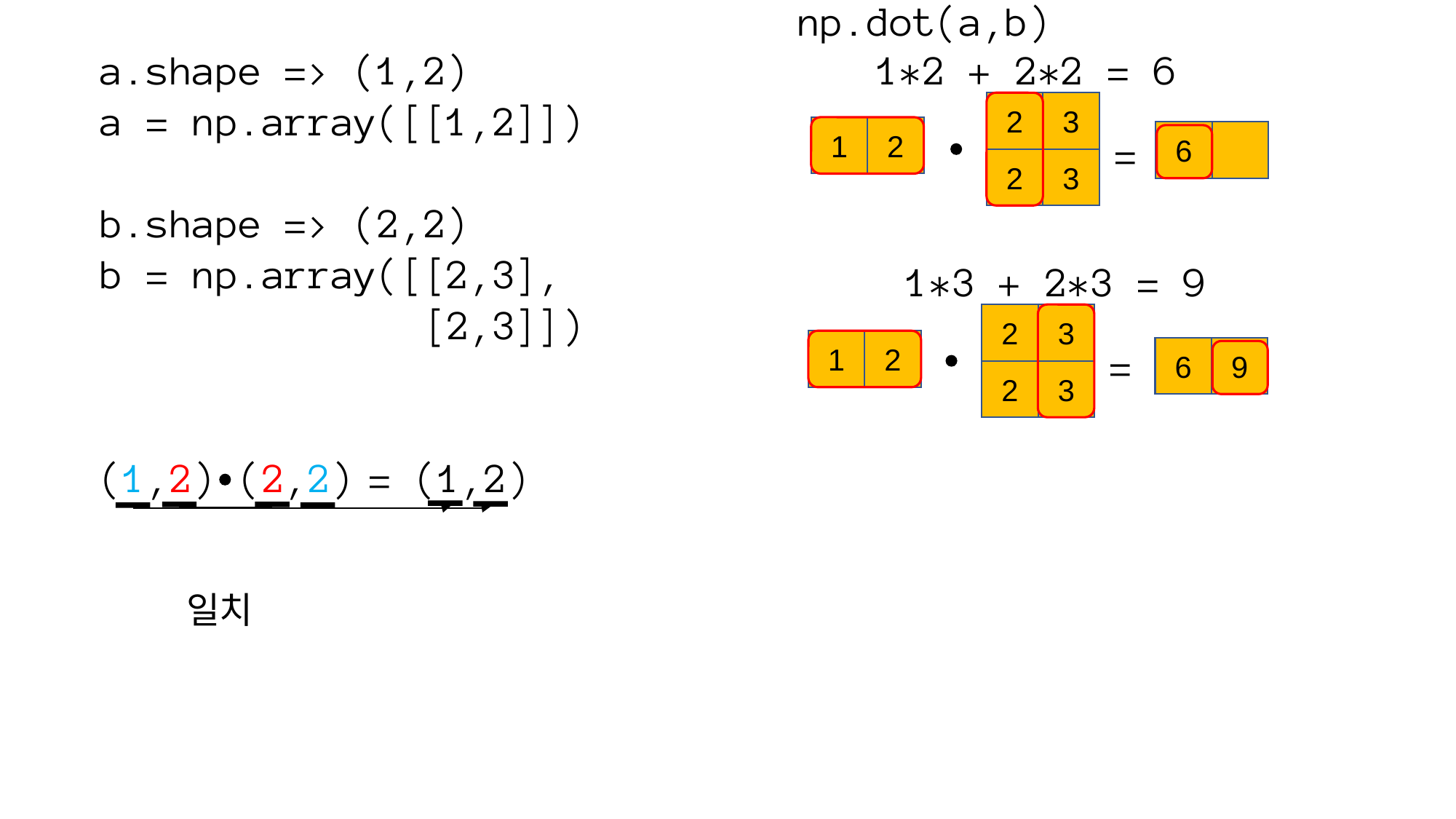

np.dot(a,b)
a.shape => (1,2)
a = np.array([[1,2]])

b.shape => (2,2)
b = np.array([[2,3],
              [2,3]])

(1,2) (2,2)
1*2 + 2*2 = 6
2

3
1

2
=
6

2
3
1*3 + 2*3 = 9
2

3
1

2
=
6
9

2
3
= (1,2)

일치